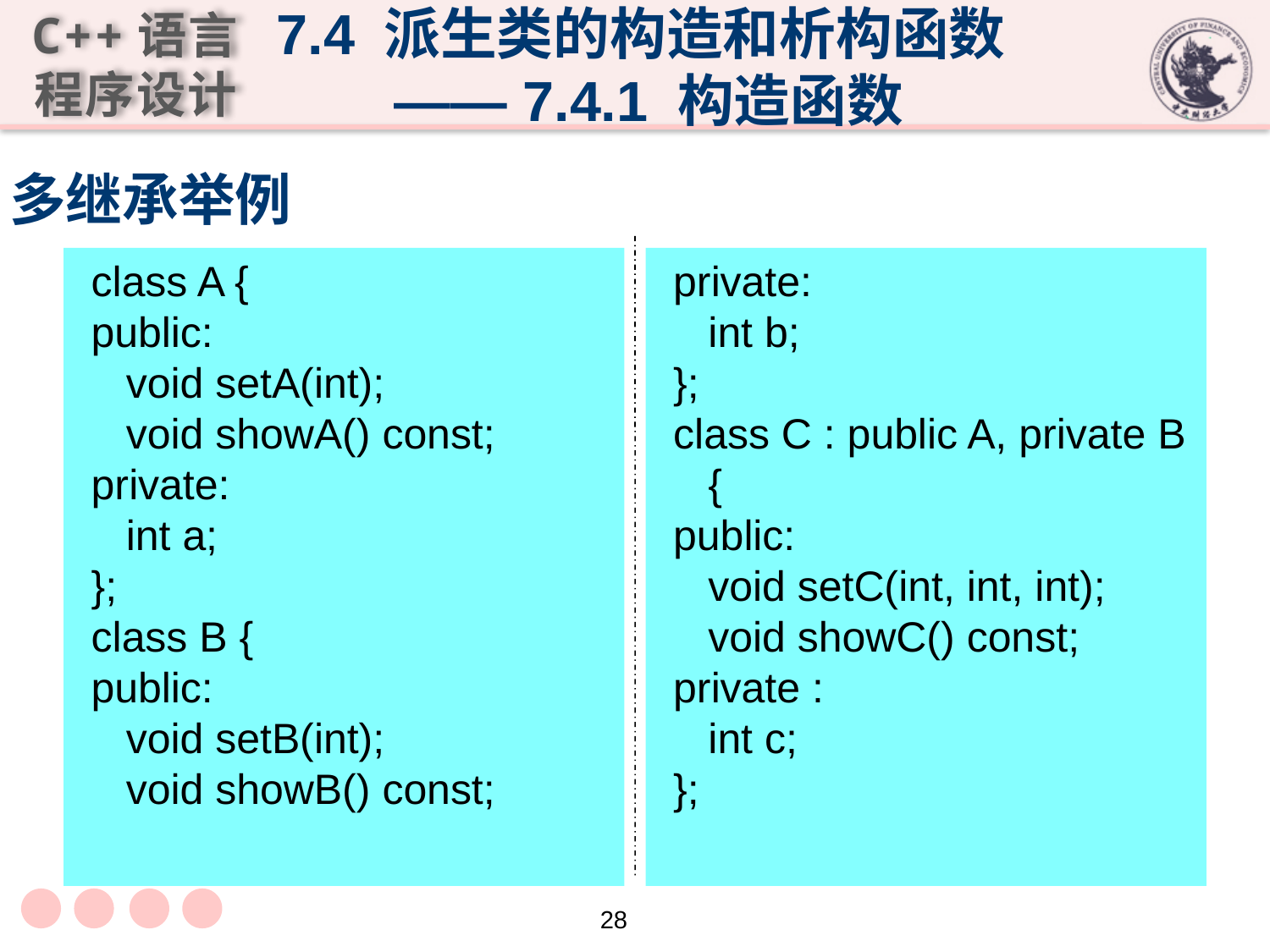

7.4 派生类的构造和析构函数
 —— 7.4.1 构造函数
# 多继承举例

class A {
public:
	void setA(int);
	void showA() const;
private:
	int a;
};
class B {
public:
	void setB(int);
	void showB() const;
private:
	int b;
};
class C : public A, private B {
public:
	void setC(int, int, int);
	void showC() const;
private :
	int c;
};
28